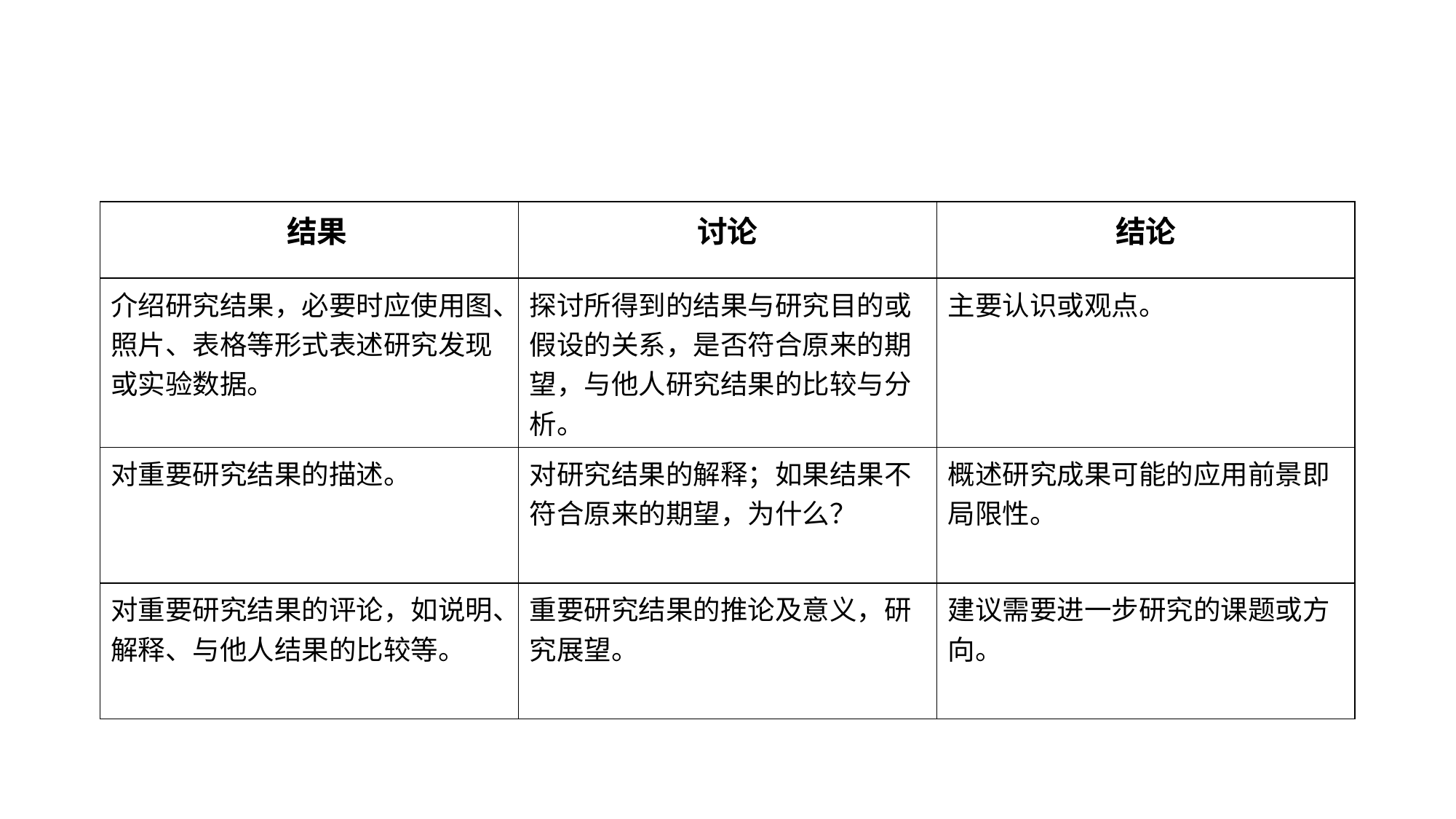

| J结果 | 讨论 | 结论 |
| --- | --- | --- |
| 介绍研究结果，必要时应使用图、照片、表格等形式表述研究发现或实验数据。 | 探讨所得到的结果与研究目的或假设的关系，是否符合原来的期望，与他人研究结果的比较与分析。 | 主要认识或观点。 |
| 对重要研究结果的描述。 | 对研究结果的解释；如果结果不符合原来的期望，为什么？ | 概述研究成果可能的应用前景即局限性。 |
| 对重要研究结果的评论，如说明、解释、与他人结果的比较等。 | 重要研究结果的推论及意义，研究展望。 | 建议需要进一步研究的课题或方向。 |